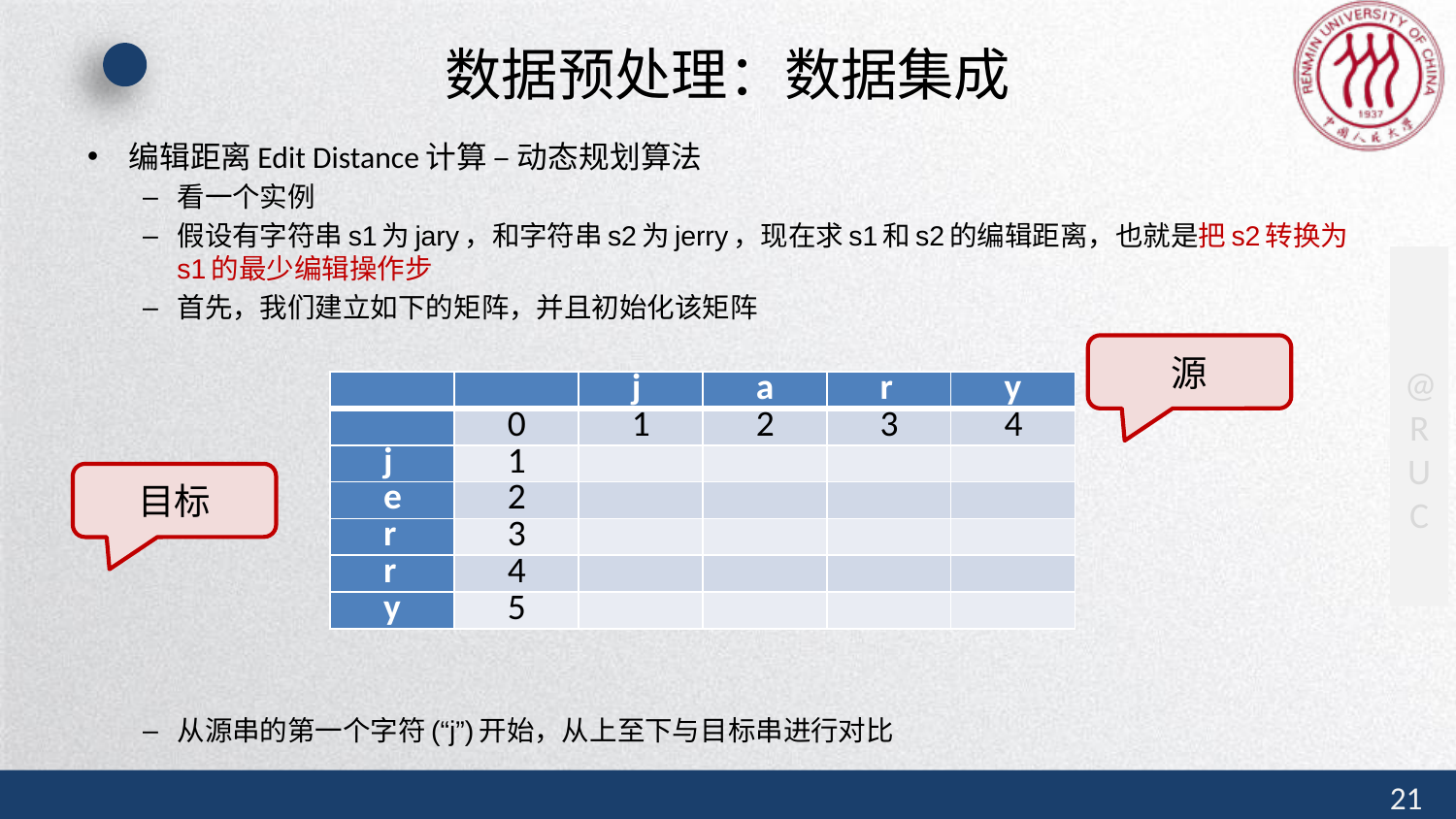

# 数据预处理：数据集成
编辑距离Edit Distance计算 – 动态规划算法
看一个实例
假设有字符串s1为jary，和字符串s2为jerry，现在求s1和s2的编辑距离，也就是把s2转换为s1的最少编辑操作步
首先，我们建立如下的矩阵，并且初始化该矩阵

从源串的第一个字符(“j”)开始，从上至下与目标串进行对比

源
|  |  | j | a | r | y |
| --- | --- | --- | --- | --- | --- |
|  | 0 | 1 | 2 | 3 | 4 |
| j | 1 |  |  |  |  |
| e | 2 |  |  |  |  |
| r | 3 |  |  |  |  |
| r | 4 |  |  |  |  |
| y | 5 |  |  |  |  |
目标